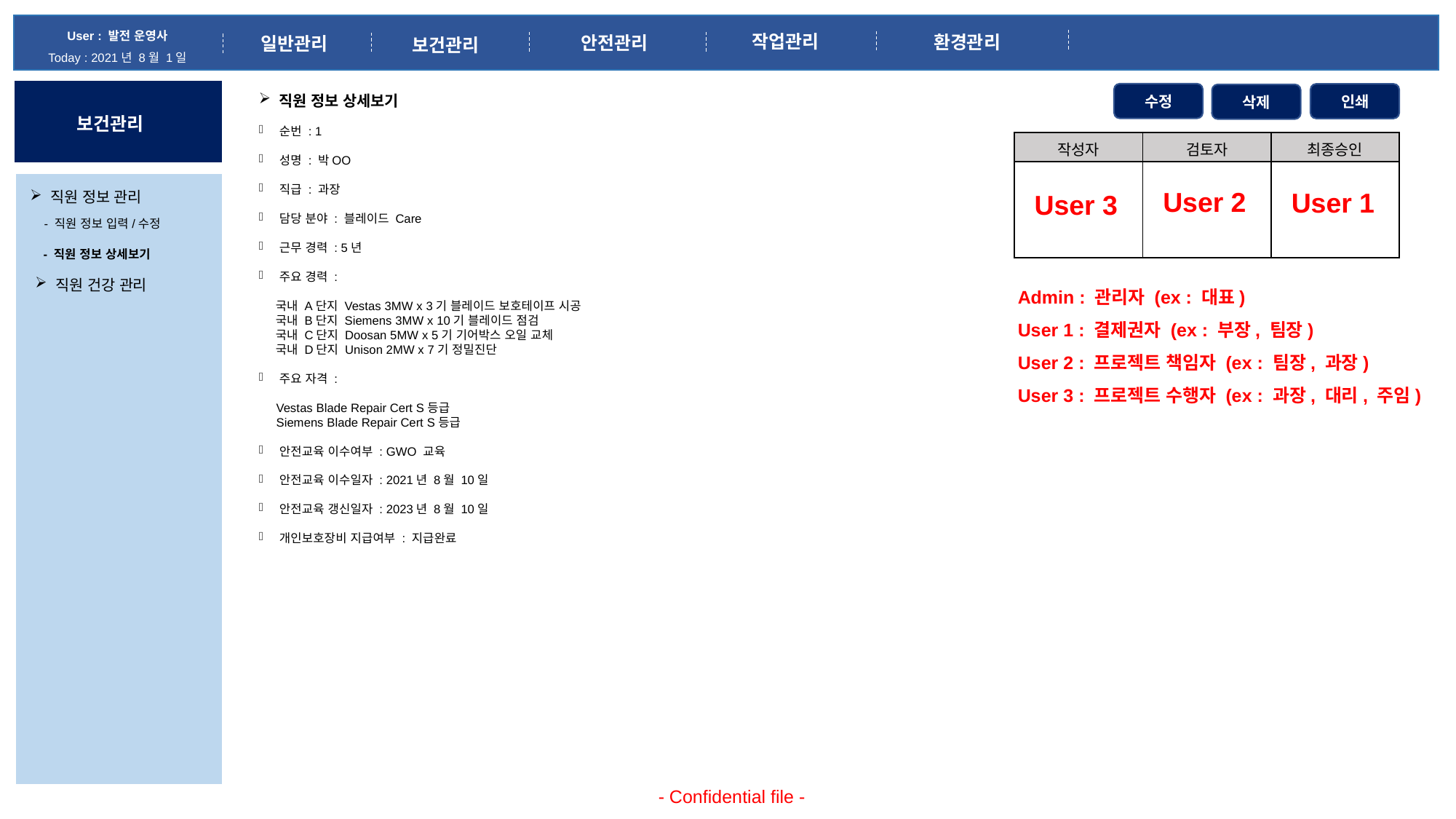

User : 발전 운영사
Today : 2021년 8월 1일
작업관리
환경관리
안전관리
일반관리
보건관리

수정
인쇄
삭제
직원 정보 상세보기

순번 : 1

성명 : 박OO

직급 : 과장

담당 분야 : 블레이드 Care

근무 경력 : 5년

주요 경력 :

    국내 A단지 Vestas 3MW x 3기 블레이드 보호테이프 시공
    국내 B단지 Siemens 3MW x 10기 블레이드 점검
    국내 C단지 Doosan 5MW x 5기 기어박스 오일 교체
    국내 D단지 Unison 2MW x 7기 정밀진단

주요 자격 :

     Vestas Blade Repair Cert S등급
     Siemens Blade Repair Cert S등급

안전교육 이수여부 : GWO 교육

안전교육 이수일자 : 2021년 8월 10일

안전교육 갱신일자 : 2023년 8월 10일

개인보호장비 지급여부 : 지급완료
보건관리
| 작성자 | 검토자 | 최종승인 |
| --- | --- | --- |
|  |  |  |

User 2
User 1
직원 정보 관리
User 3
- 직원 정보 입력/수정
- 직원 정보 상세보기
Admin : 관리자 (ex : 대표)
User 1 : 결제권자 (ex : 부장, 팀장)
User 2 : 프로젝트 책임자 (ex : 팀장, 과장)
User 3 : 프로젝트 수행자 (ex : 과장, 대리, 주임)
직원 건강 관리
- Confidential file -